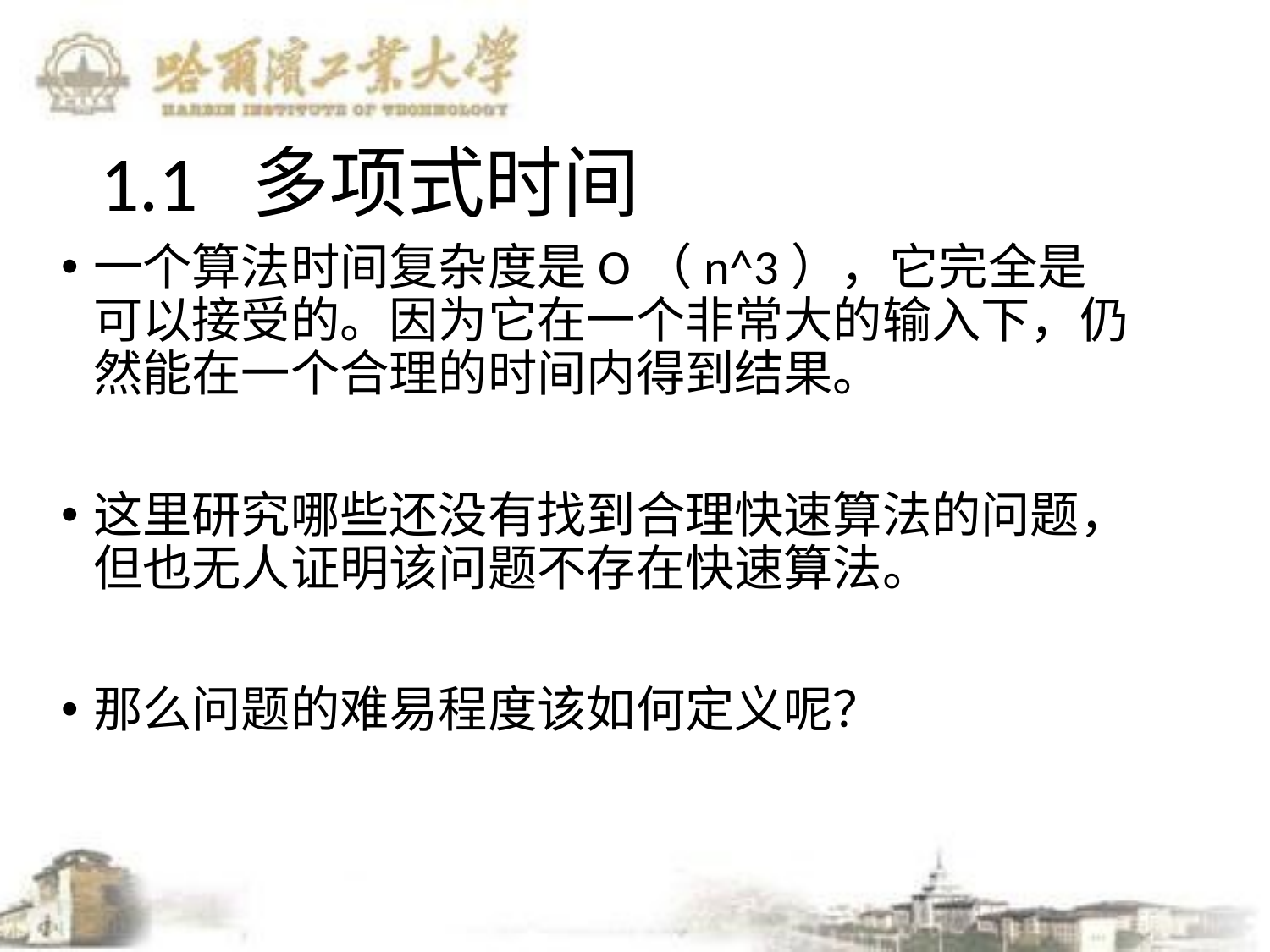

# 1.1  多项式时间
一个算法时间复杂度是O（n^3），它完全是可以接受的。因为它在一个非常大的输入下，仍然能在一个合理的时间内得到结果。

这里研究哪些还没有找到合理快速算法的问题，但也无人证明该问题不存在快速算法。

那么问题的难易程度该如何定义呢？